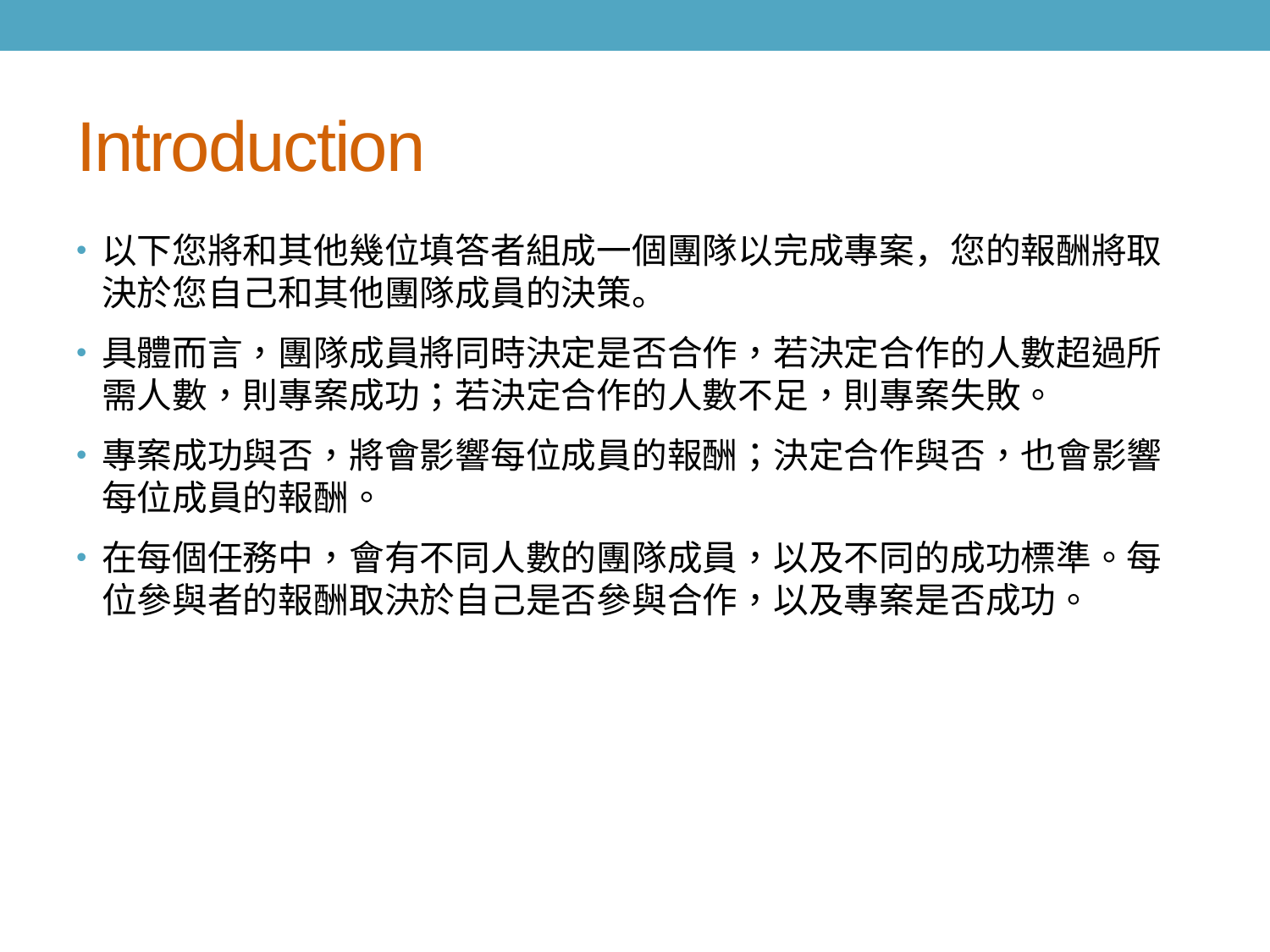

# Introduction
以下您將和其他幾位填答者組成一個團隊以完成專案，您的報酬將取決於您自己和其他團隊成員的決策。
具體而言，團隊成員將同時決定是否合作，若決定合作的人數超過所需人數，則專案成功；若決定合作的人數不足，則專案失敗。
專案成功與否，將會影響每位成員的報酬；決定合作與否，也會影響每位成員的報酬。
在每個任務中，會有不同人數的團隊成員，以及不同的成功標準。每位參與者的報酬取決於自己是否參與合作，以及專案是否成功。